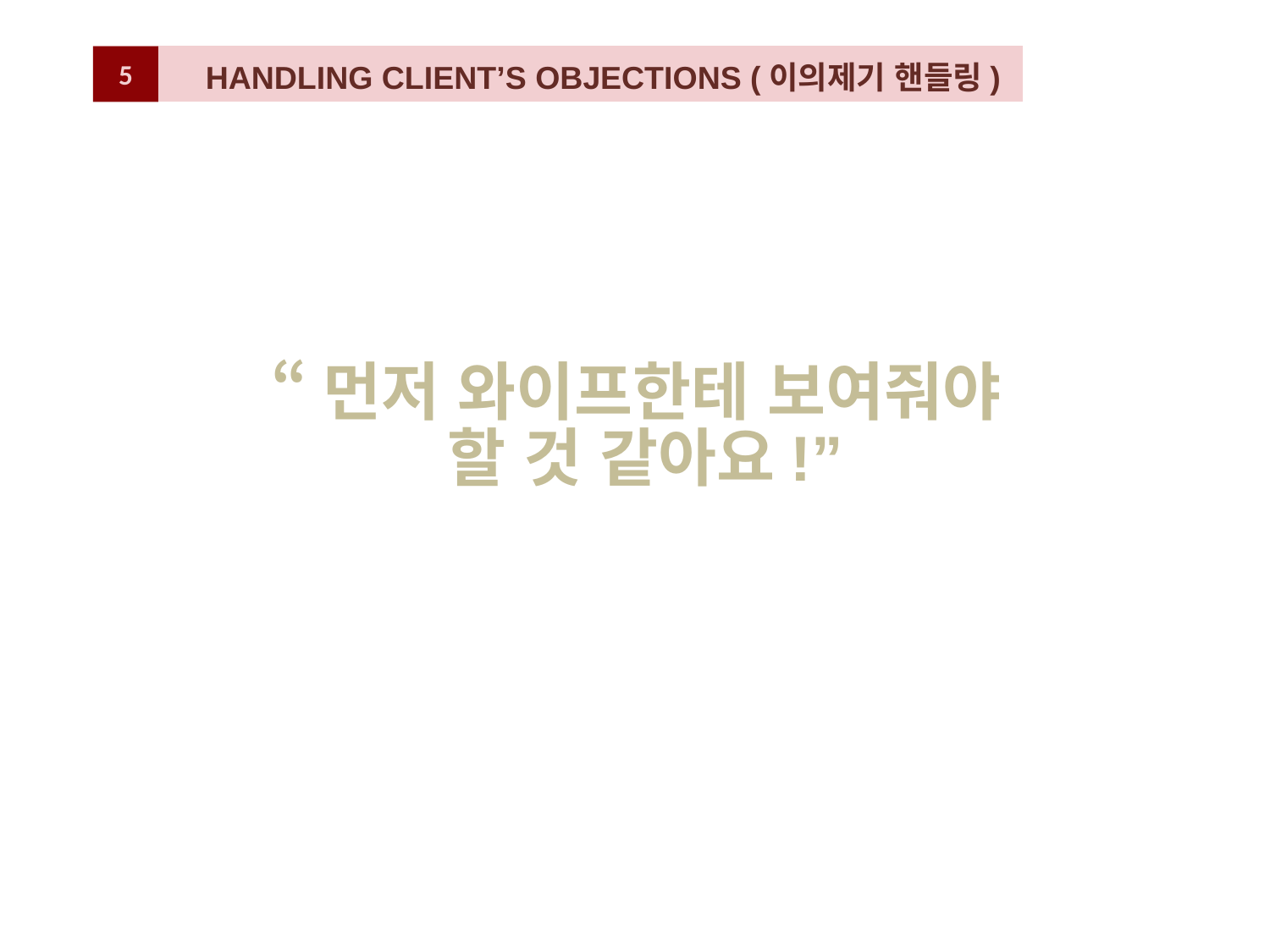

HANDLING CLIENT’S OBJECTIONS (이의제기 핸들링)

5
“먼저 와이프한테 보여줘야
할 것 같아요!”